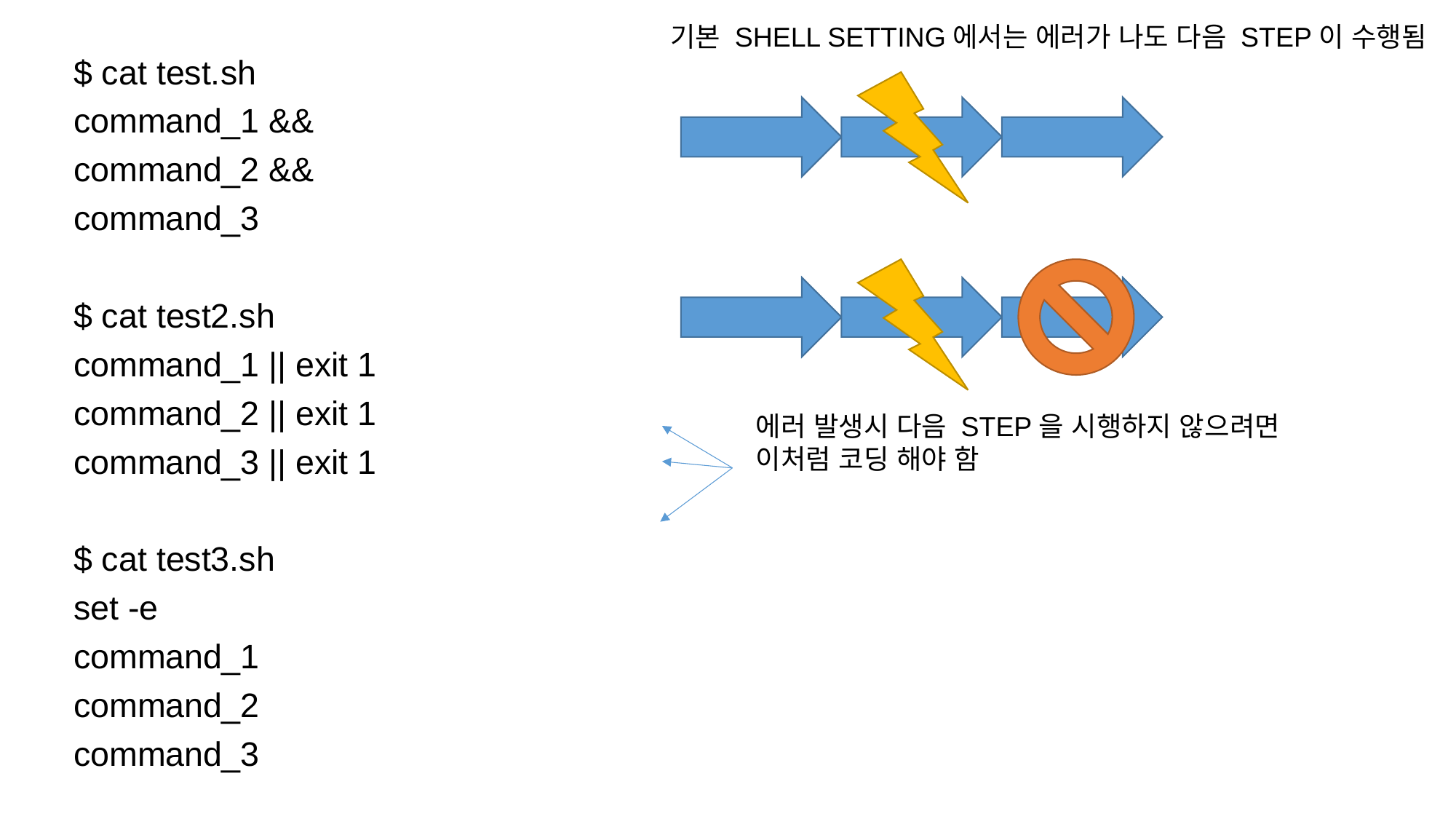

기본 SHELL SETTING에서는 에러가 나도 다음 STEP이 수행됨
$ cat test.sh
command_1 &&
command_2 &&
command_3

$ cat test2.sh
command_1 || exit 1
command_2 || exit 1
command_3 || exit 1

$ cat test3.sh
set -e
command_1
command_2
command_3

에러 발생시 다음 STEP을 시행하지 않으려면
이처럼 코딩 해야 함